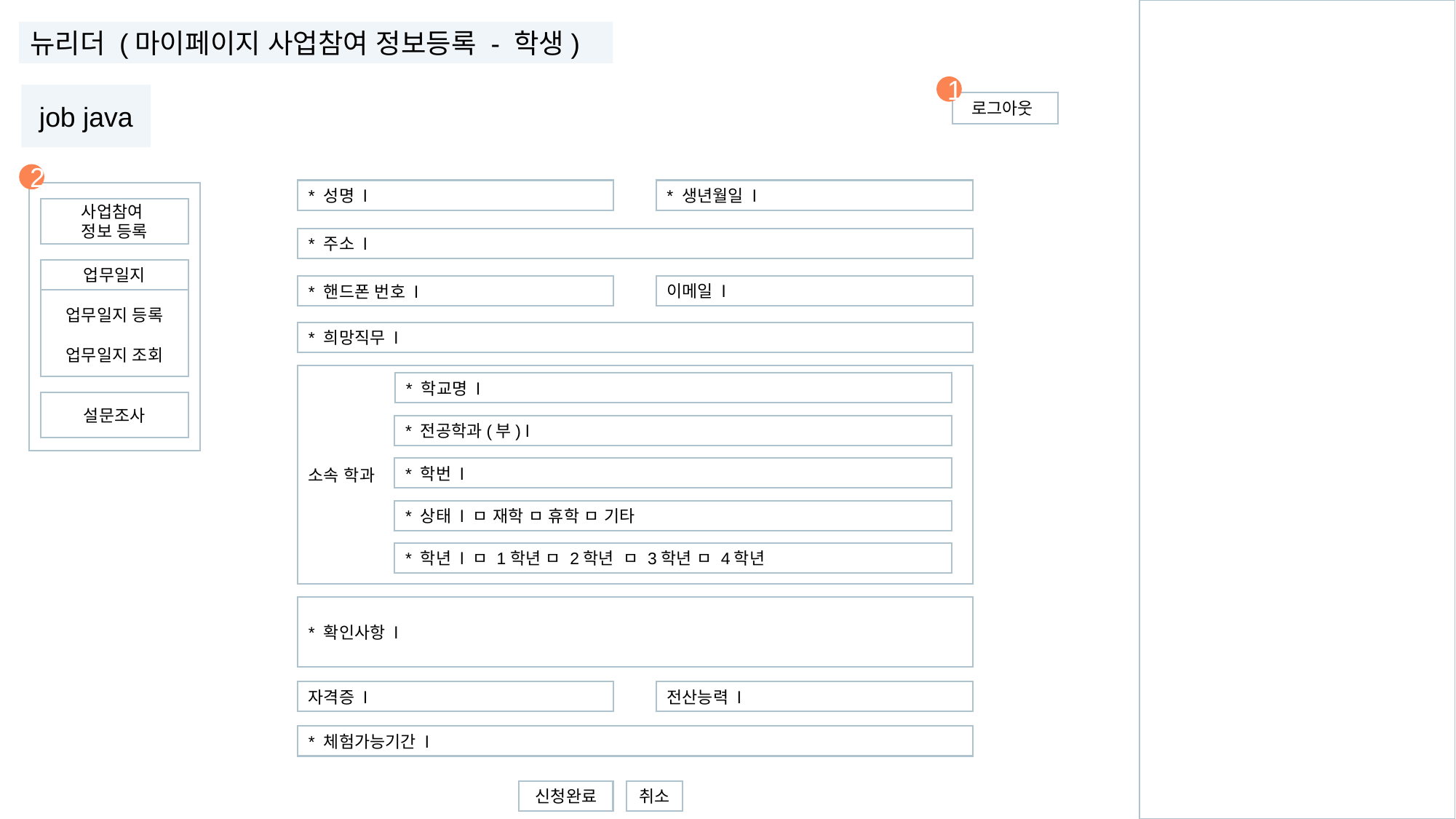

뉴리더 (마이페이지 사업참여 정보등록 - 학생)
1

 로그아웃

job java
2
* 성명 l
* 생년월일 l

사업참여
정보 등록
* 주소 l
업무일지

업무일지 등록

업무일지 조회
이메일 l
* 핸드폰 번호 l
* 희망직무 l
소속 학과
* 학교명 l
설문조사
* 전공학과(부) l
* 학번 l
* 상태 l ㅁ 재학 ㅁ 휴학 ㅁ 기타
* 학년 l ㅁ 1학년 ㅁ 2학년  ㅁ 3학년 ㅁ 4학년
* 확인사항 l
자격증 l
전산능력 l
* 체험가능기간 l
취소
신청완료